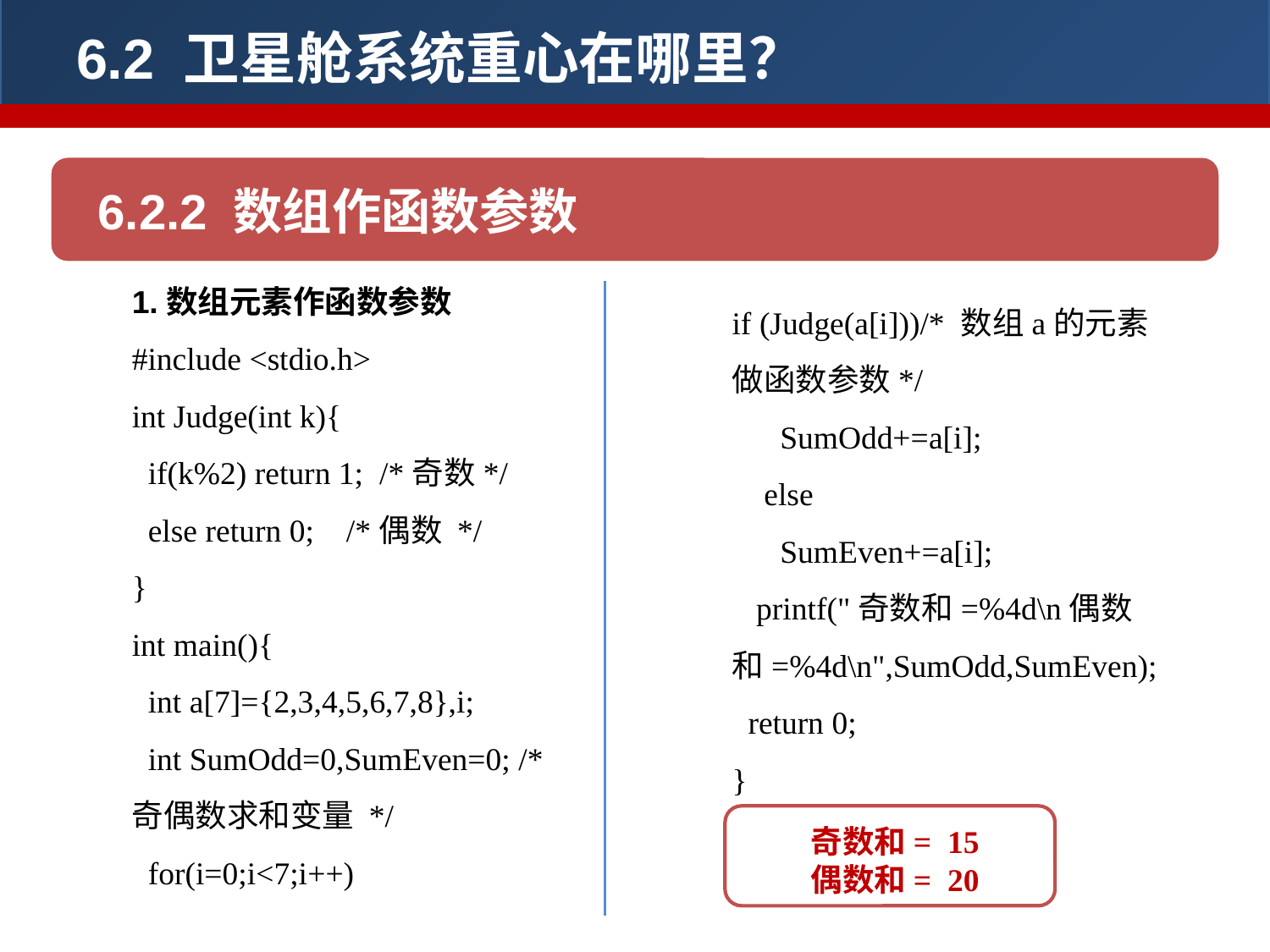

6.2 卫星舱系统重心在哪里？

6.2.2 数组作函数参数
1.数组元素作函数参数
#include <stdio.h>
int Judge(int k){
  if(k%2) return 1;  /*奇数*/
  else return 0;    /*偶数 */
}
int main(){
  int a[7]={2,3,4,5,6,7,8},i;
  int SumOdd=0,SumEven=0; /*奇偶数求和变量 */
  for(i=0;i<7;i++)

if (Judge(a[i]))/* 数组a的元素做函数参数*/
      SumOdd+=a[i];
    else
      SumEven+=a[i];
   printf("奇数和=%4d\n偶数和=%4d\n",SumOdd,SumEven);
  return 0;
}

奇数和=  15
偶数和=  20